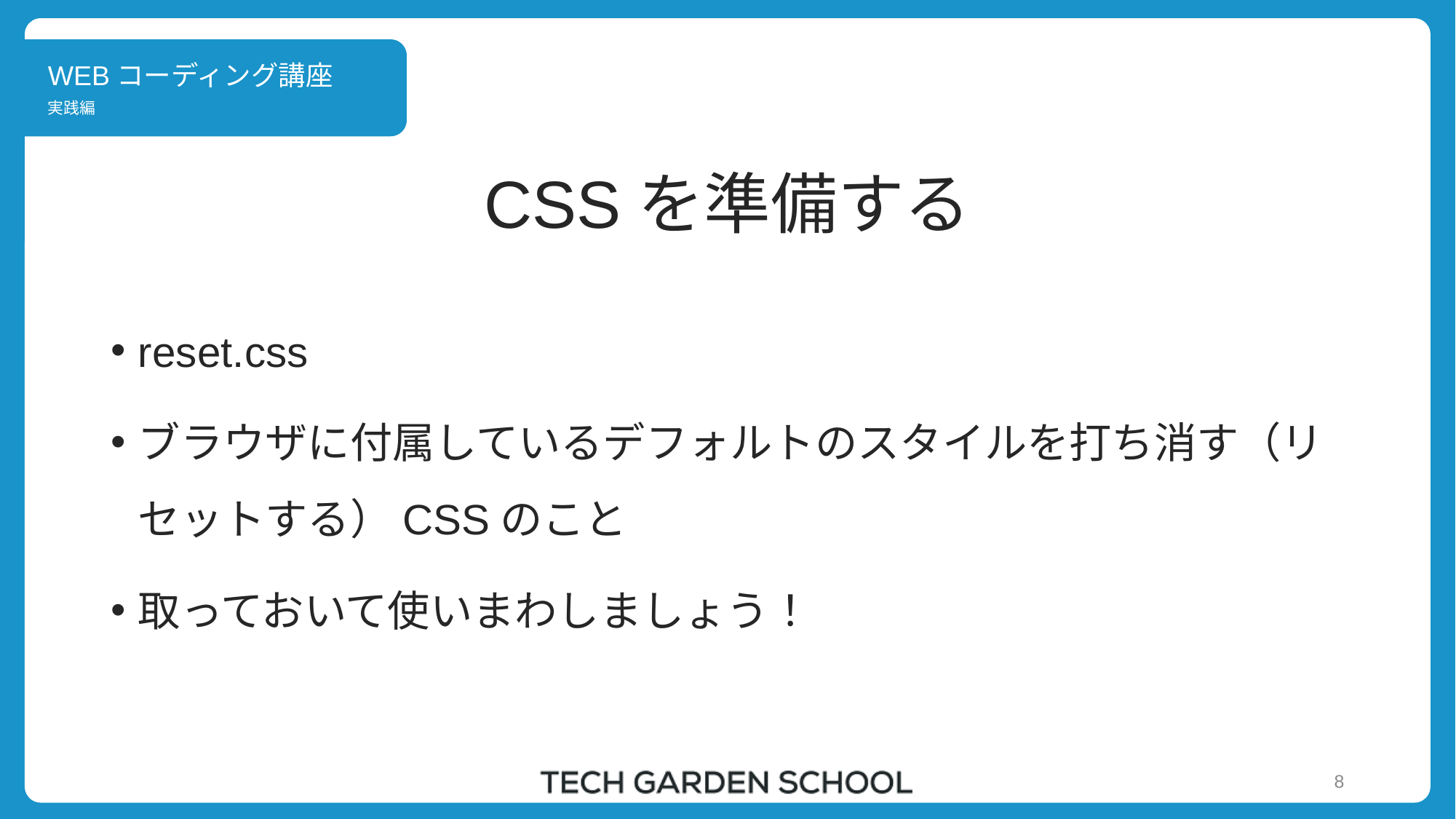

# CSSを準備する
reset.css
ブラウザに付属しているデフォルトのスタイルを打ち消す（リセットする）CSSのこと
取っておいて使いまわしましょう！
8